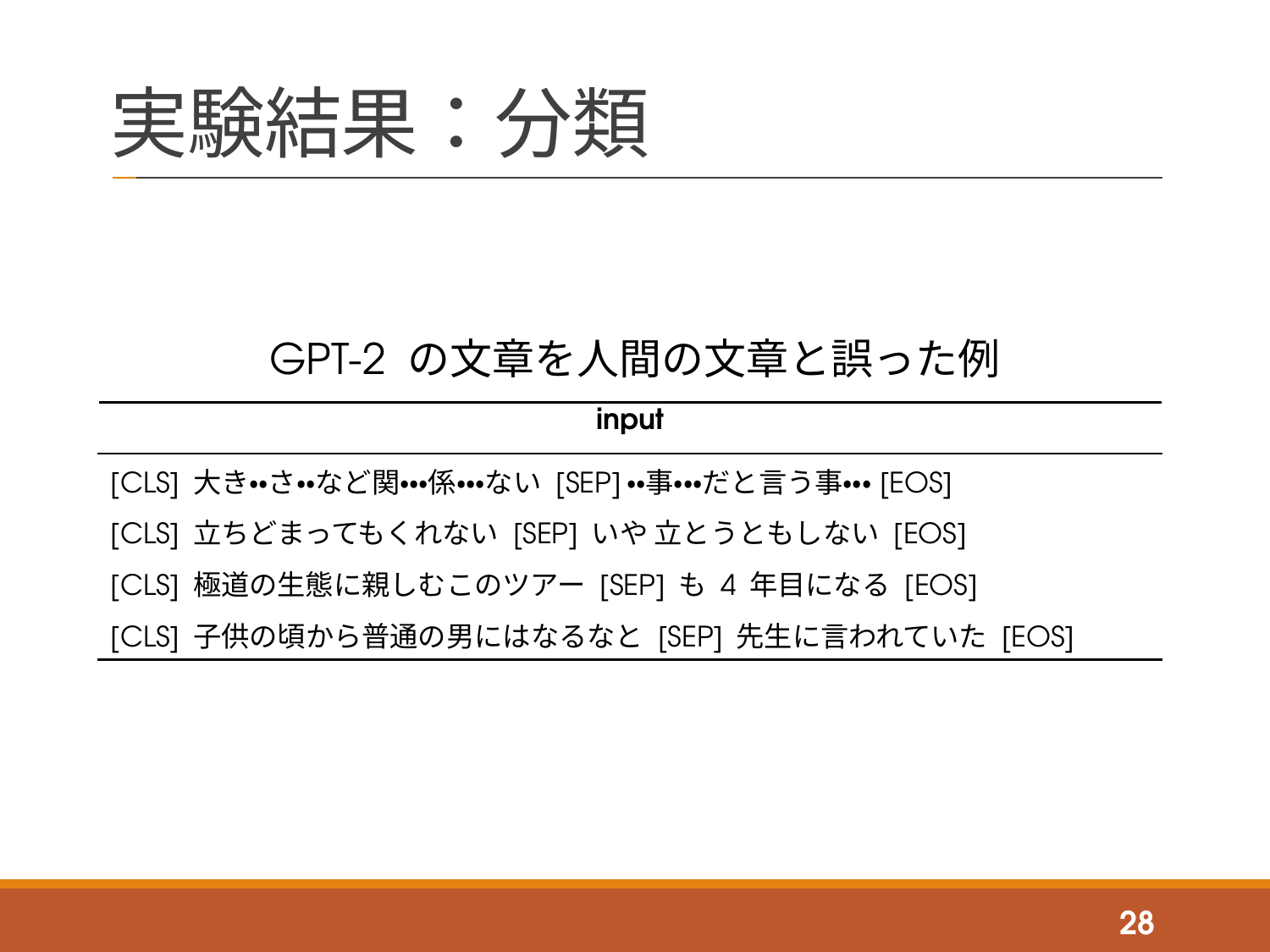

# 実験結果：分類
GPT-2 の文章を人間の文章と誤った例
| input |
| --- |
| [CLS] 大き・・さ・・など関・・・係・・・ない [SEP]・・事・・・だと言う事・・・[EOS] |
| [CLS] 立ちどまってもくれない [SEP] いや 立とうともしない [EOS] |
| [CLS] 極道の生態に親しむこのツアー [SEP] も 4 年目になる [EOS] |
| [CLS] 子供の頃から普通の男にはなるなと [SEP] 先生に言われていた [EOS] |
28